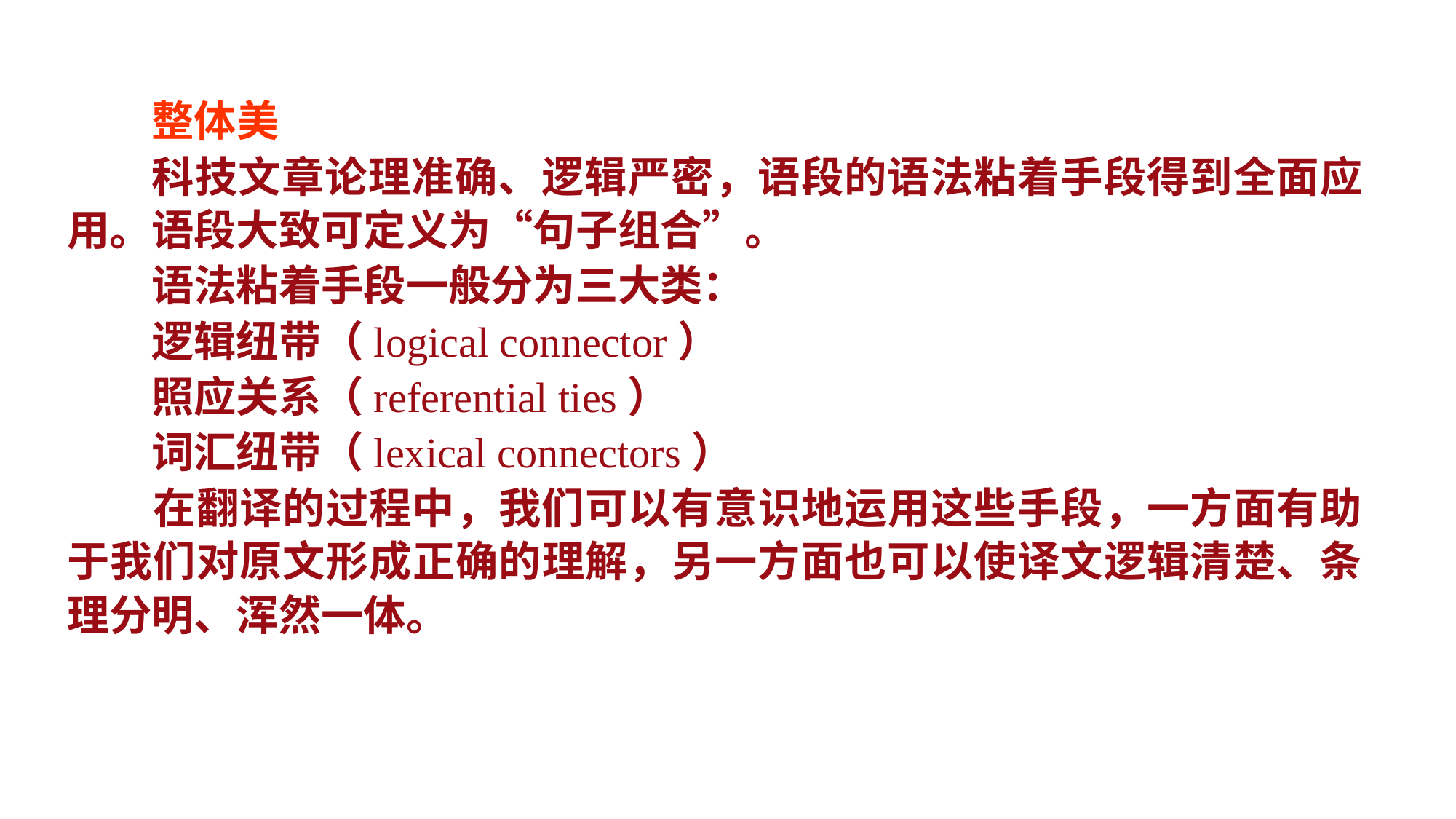

整体美
       科技文章论理准确、逻辑严密，语段的语法粘着手段得到全面应用。语段大致可定义为“句子组合”。
　　语法粘着手段一般分为三大类：
　　逻辑纽带（logical connector）
　　照应关系（referential ties）
　　词汇纽带（lexical connectors）
　　在翻译的过程中，我们可以有意识地运用这些手段，一方面有助于我们对原文形成正确的理解，另一方面也可以使译文逻辑清楚、条理分明、浑然一体。